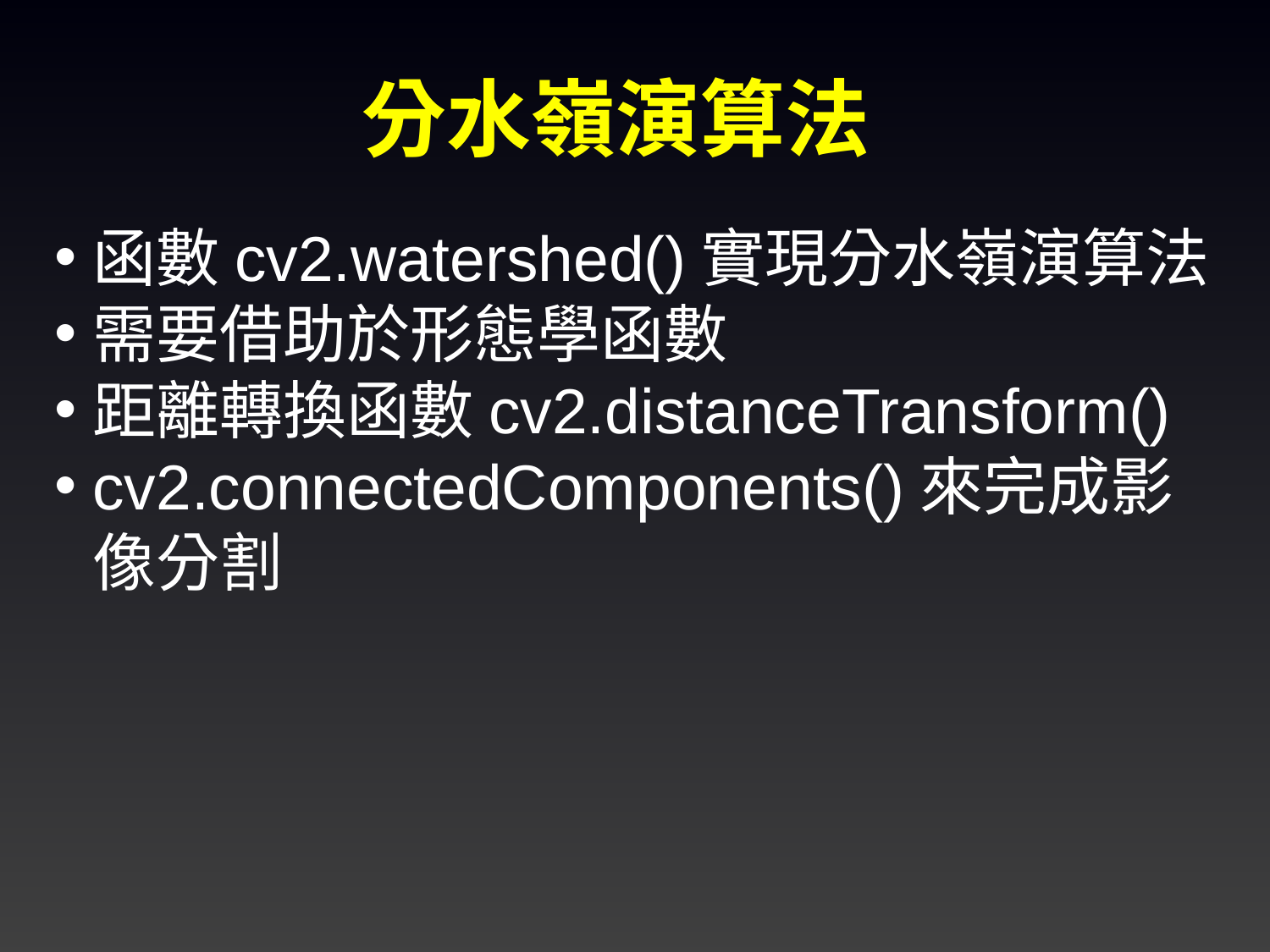

分水嶺演算法
函數cv2.watershed()實現分水嶺演算法
需要借助於形態學函數
距離轉換函數cv2.distanceTransform()
cv2.connectedComponents()來完成影像分割